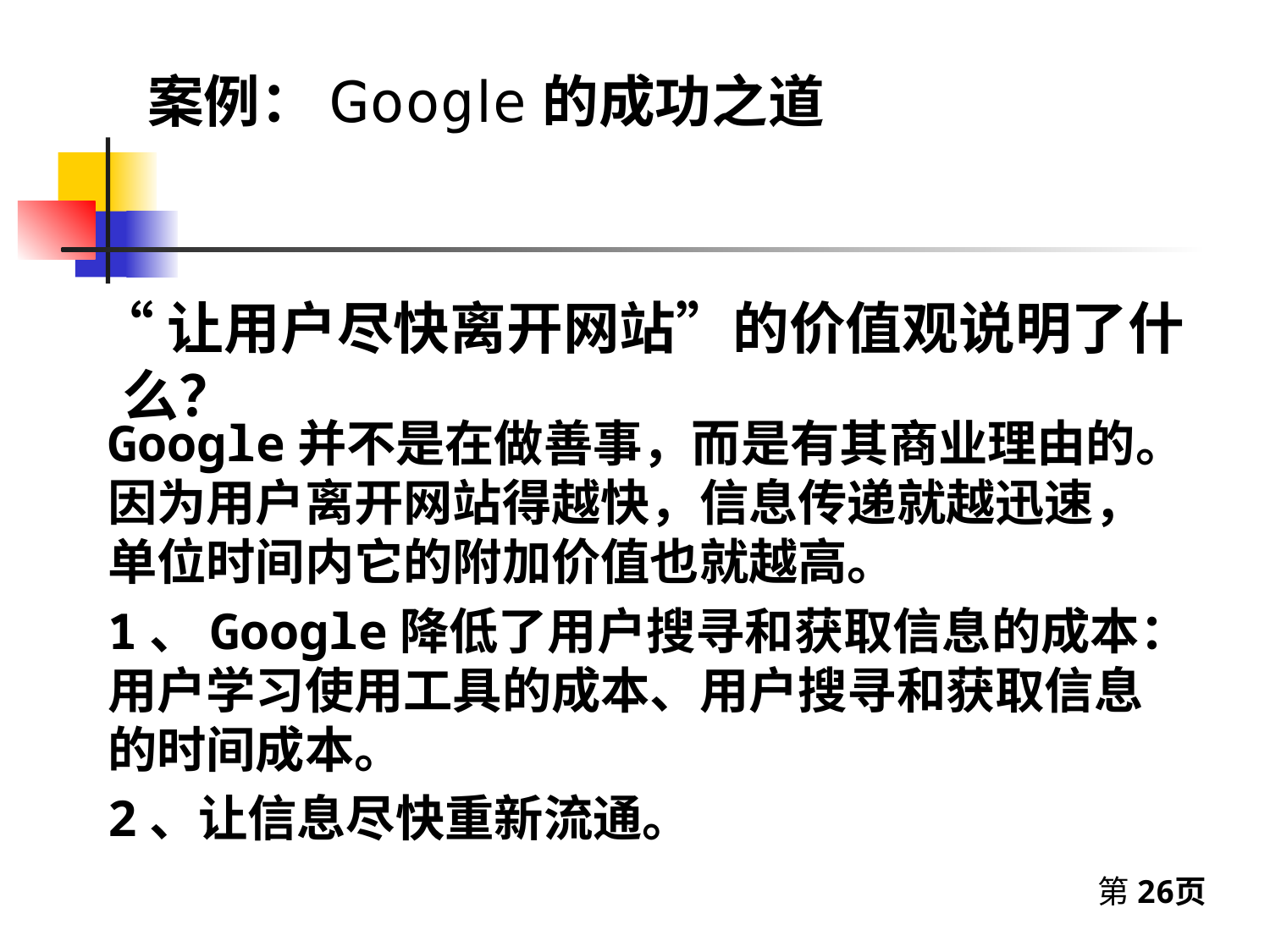

案例：Google的成功之道

“让用户尽快离开网站”的价值观说明了什么？
Google并不是在做善事，而是有其商业理由的。因为用户离开网站得越快，信息传递就越迅速，单位时间内它的附加价值也就越高。
1、Google降低了用户搜寻和获取信息的成本：用户学习使用工具的成本、用户搜寻和获取信息的时间成本。
2、让信息尽快重新流通。